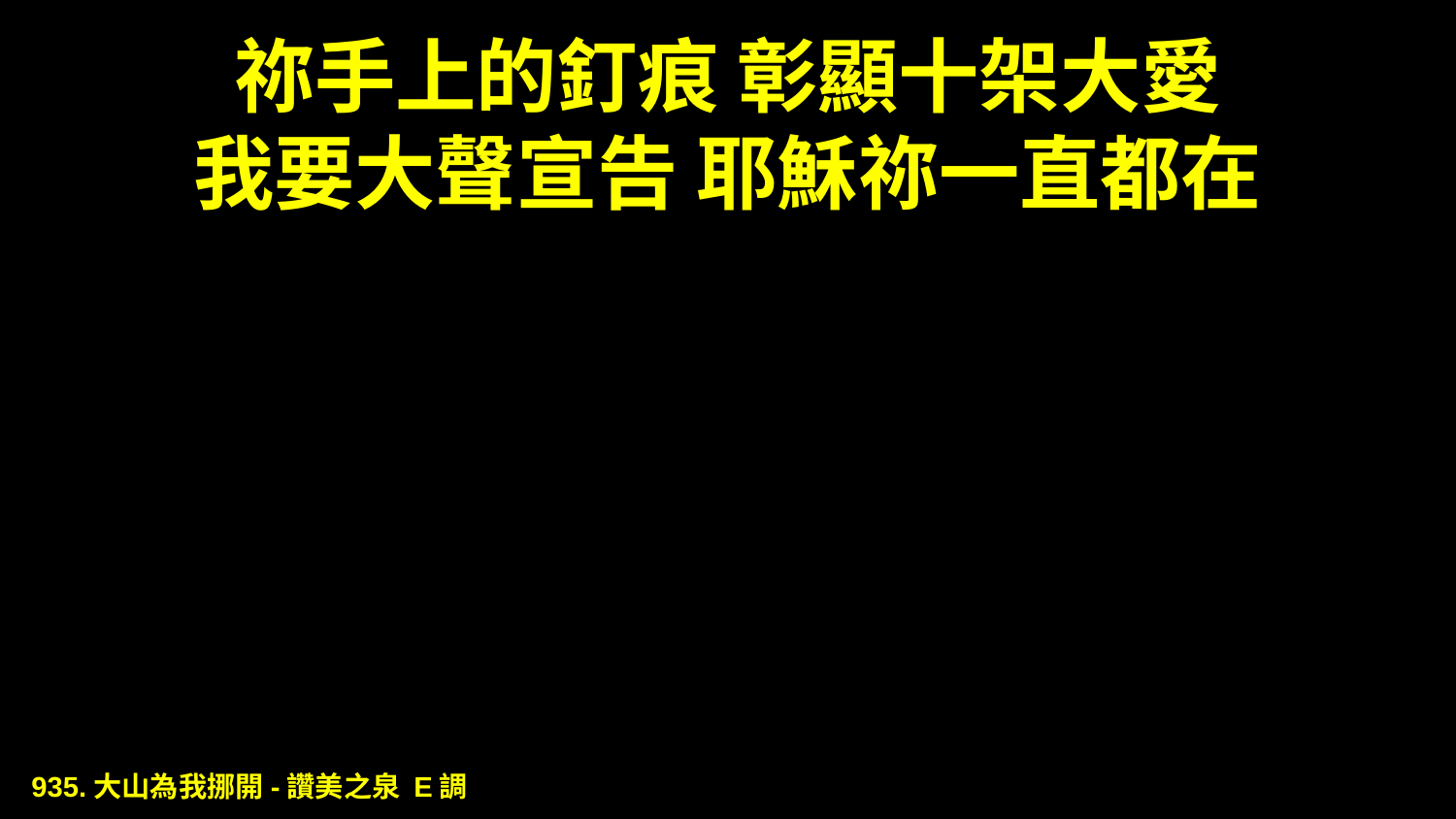

# 祢手上的釘痕 彰顯十架大愛 我要大聲宣告 耶穌祢一直都在
935.大山為我挪開-讚美之泉 E調